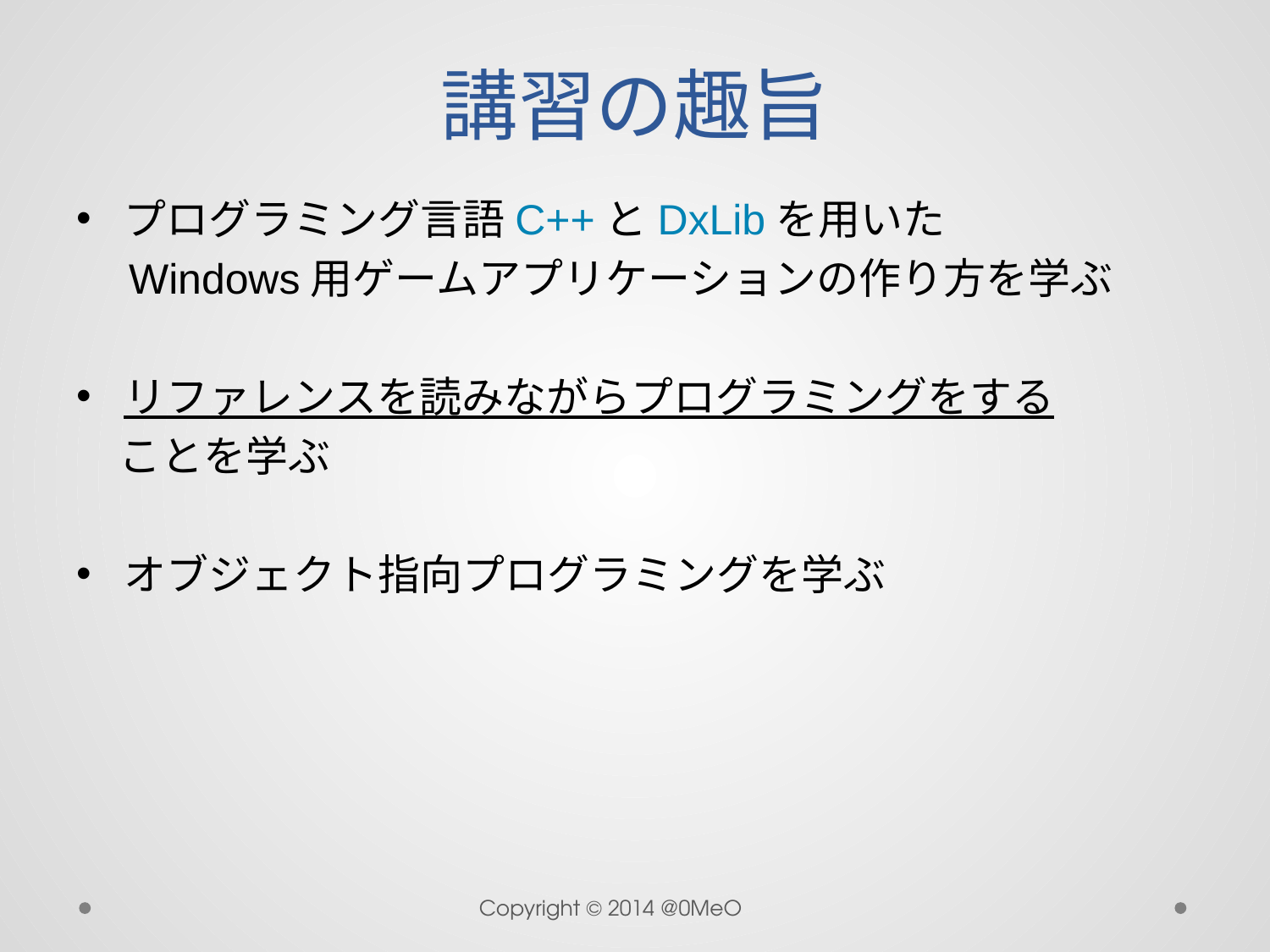

# 講習の趣旨
プログラミング言語C++とDxLibを用いた
　Windows用ゲームアプリケーションの作り方を学ぶ

リファレンスを読みながらプログラミングをする
　ことを学ぶ

オブジェクト指向プログラミングを学ぶ